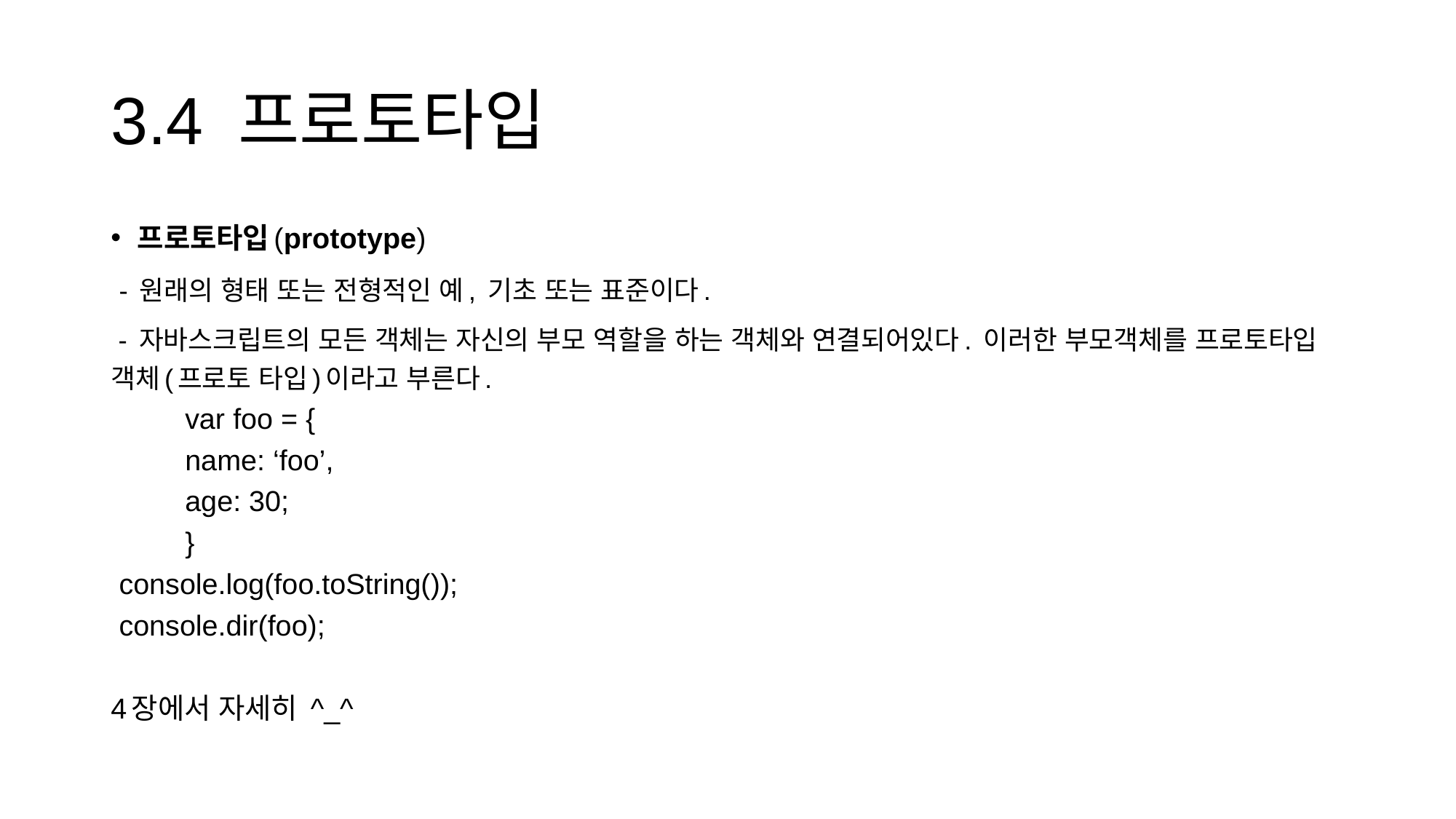

# 3.4 프로토타입
프로토타입(prototype)
 - 원래의 형태 또는 전형적인 예, 기초 또는 표준이다.
 - 자바스크립트의 모든 객체는 자신의 부모 역할을 하는 객체와 연결되어있다. 이러한 부모객체를 프로토타입 객체(프로토 타입)이라고 부른다.
	var foo = {
		name: ‘foo’,
		age: 30;
	}
 console.log(foo.toString());
 console.dir(foo);

4장에서 자세히 ^_^